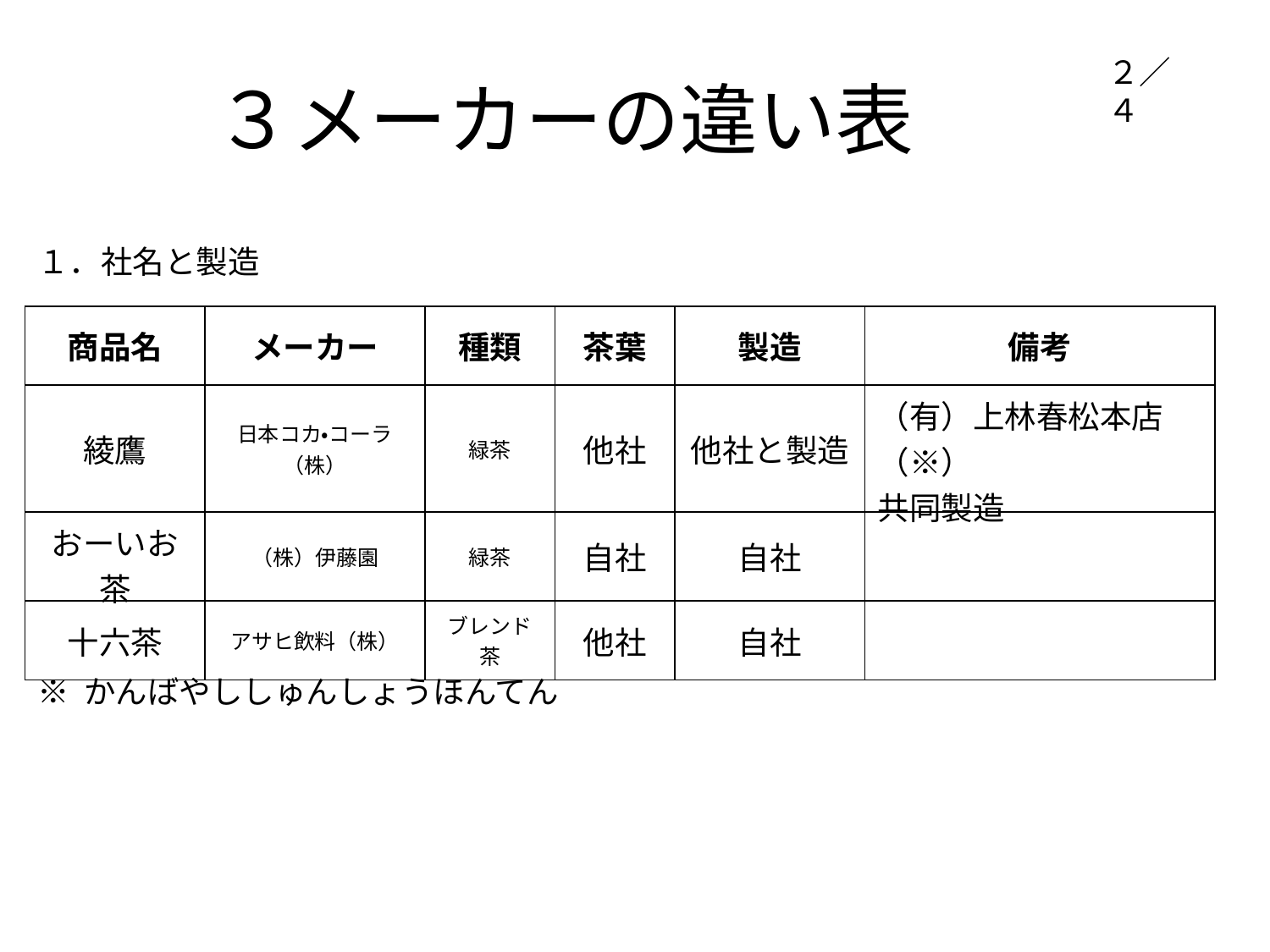

# ３メーカーの違い表
２／４
１．社名と製造
| 商品名 | メーカー | 種類 | 茶葉 | 製造 | 備考 |
| --- | --- | --- | --- | --- | --- |
| 綾鷹 | 日本コカ・コーラ（株） | 緑茶 | 他社 | 他社と製造 | （有）上林春松本店（※） 共同製造 |
| おーいお茶 | （株）伊藤園 | 緑茶 | 自社 | 自社 |  |
| 十六茶 | アサヒ飲料（株） | ブレンド茶 | 他社 | 自社 |  |
※ かんばやししゅんしょうほんてん